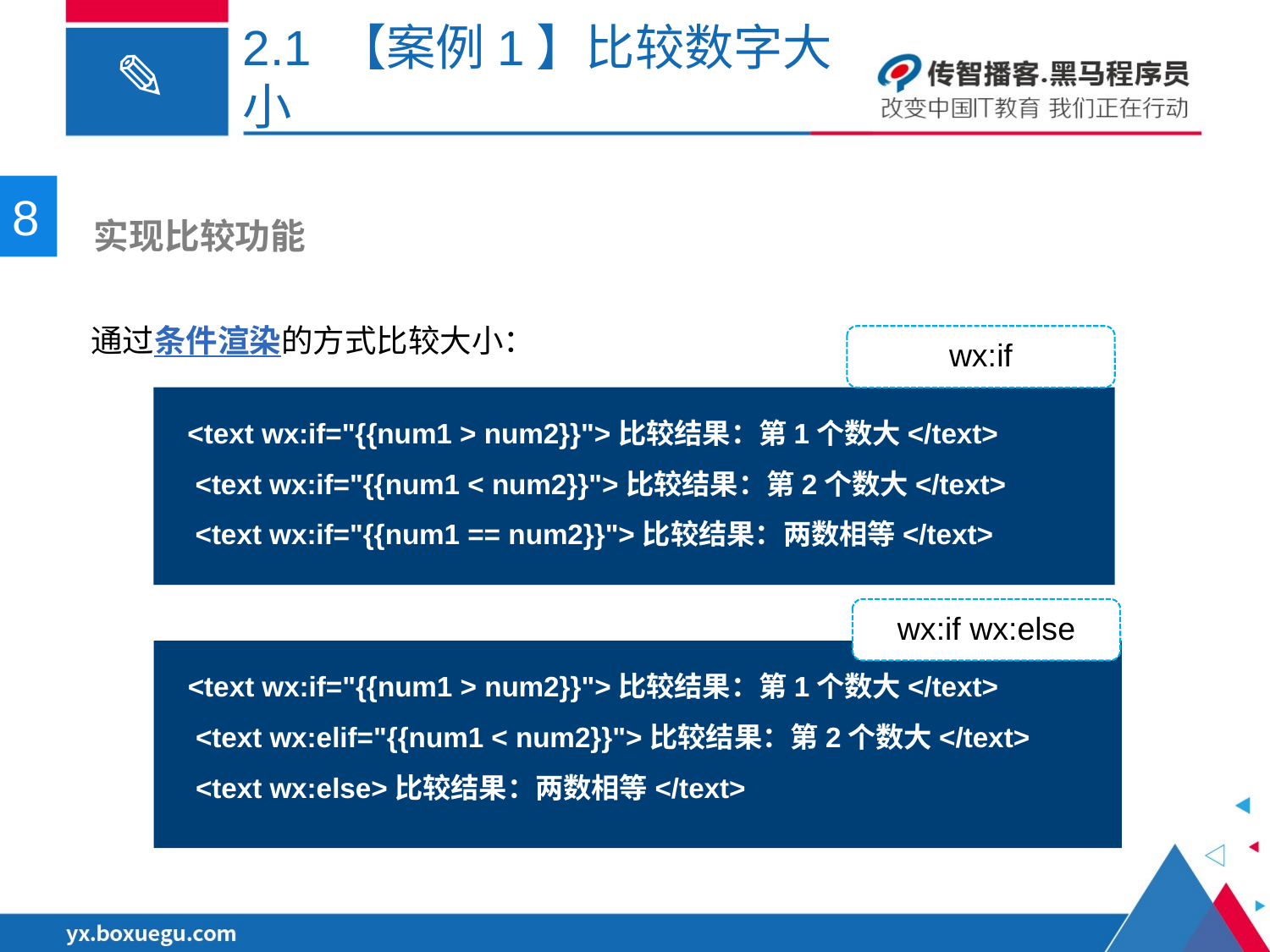

# 2.1 【案例1】比较数字大小

8
  实现比较功能
通过条件渲染的方式比较大小：
wx:if

 <text wx:if="{{num1 > num2}}">比较结果：第1个数大</text>
  <text wx:if="{{num1 < num2}}">比较结果：第2个数大</text>
  <text wx:if="{{num1 == num2}}">比较结果：两数相等</text>
wx:if wx:else

 <text wx:if="{{num1 > num2}}">比较结果：第1个数大</text>
  <text wx:elif="{{num1 < num2}}">比较结果：第2个数大</text>
  <text wx:else>比较结果：两数相等</text>